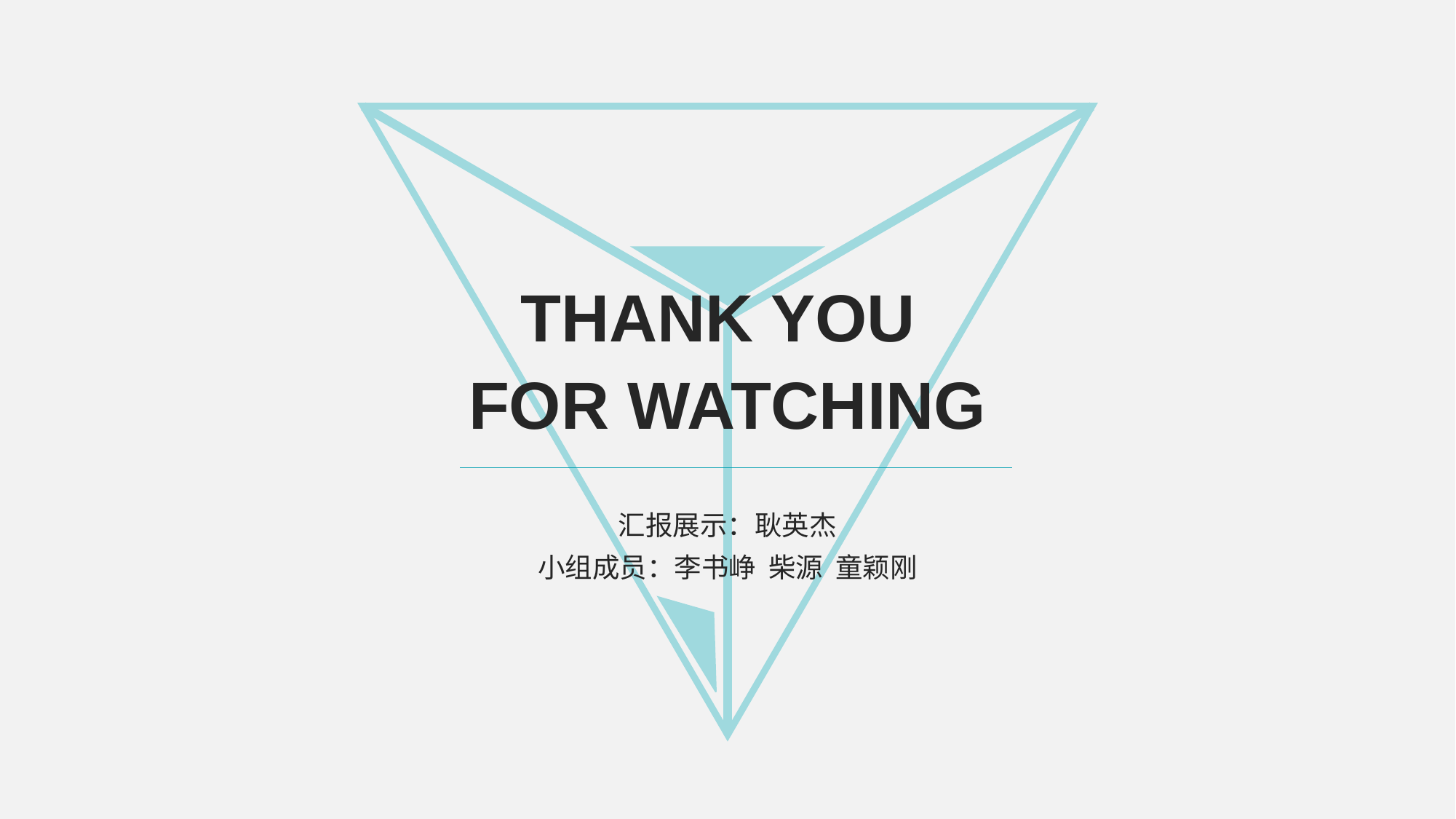

THANK YOU
FOR WATCHING
汇报展示：耿英杰
小组成员：李书峥  柴源  童颖刚